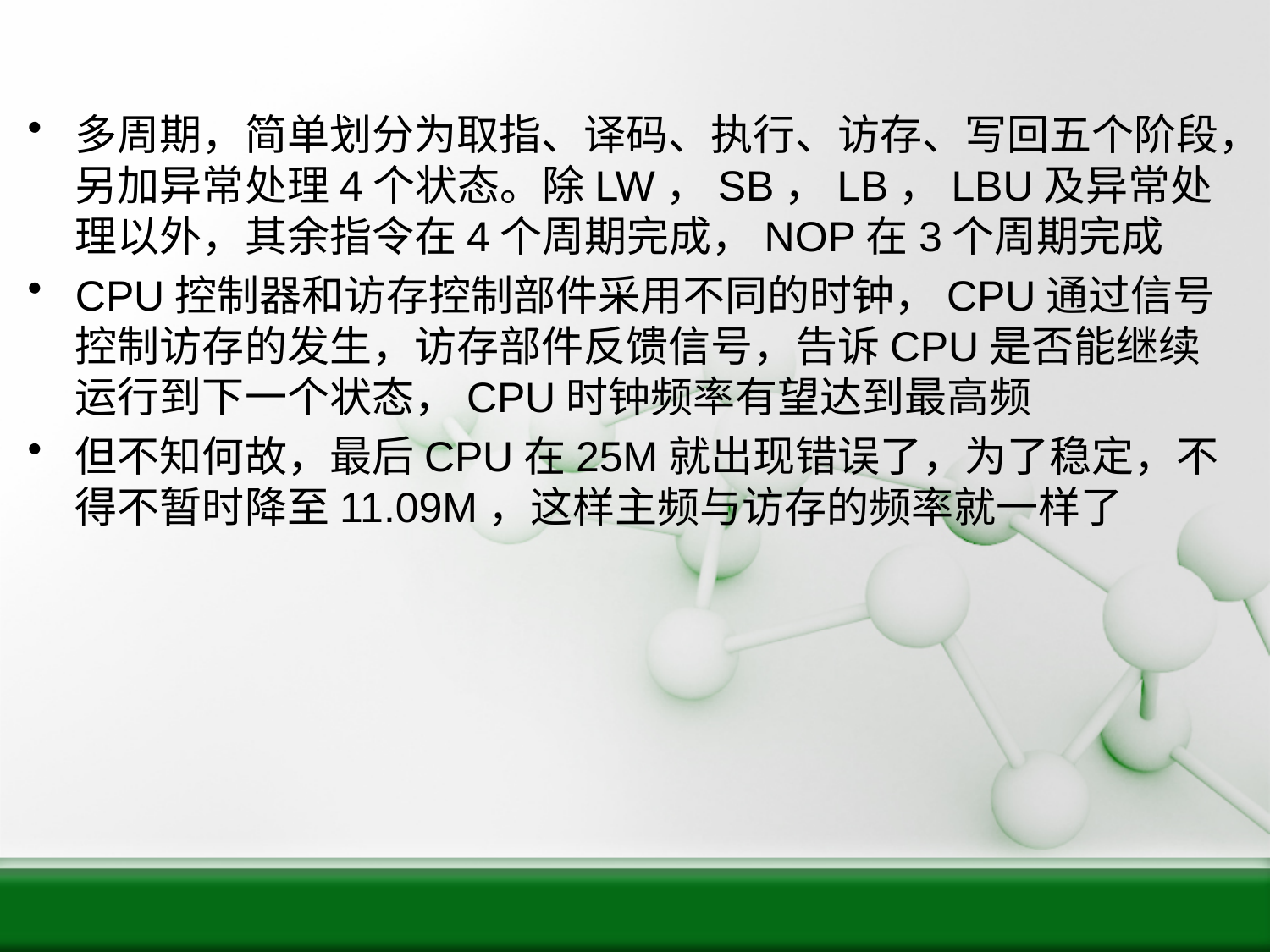

#
多周期，简单划分为取指、译码、执行、访存、写回五个阶段，另加异常处理4个状态。除LW，SB，LB，LBU及异常处理以外，其余指令在4个周期完成，NOP在3个周期完成
CPU控制器和访存控制部件采用不同的时钟，CPU通过信号控制访存的发生，访存部件反馈信号，告诉CPU是否能继续运行到下一个状态，CPU时钟频率有望达到最高频
但不知何故，最后CPU在25M就出现错误了，为了稳定，不得不暂时降至11.09M，这样主频与访存的频率就一样了